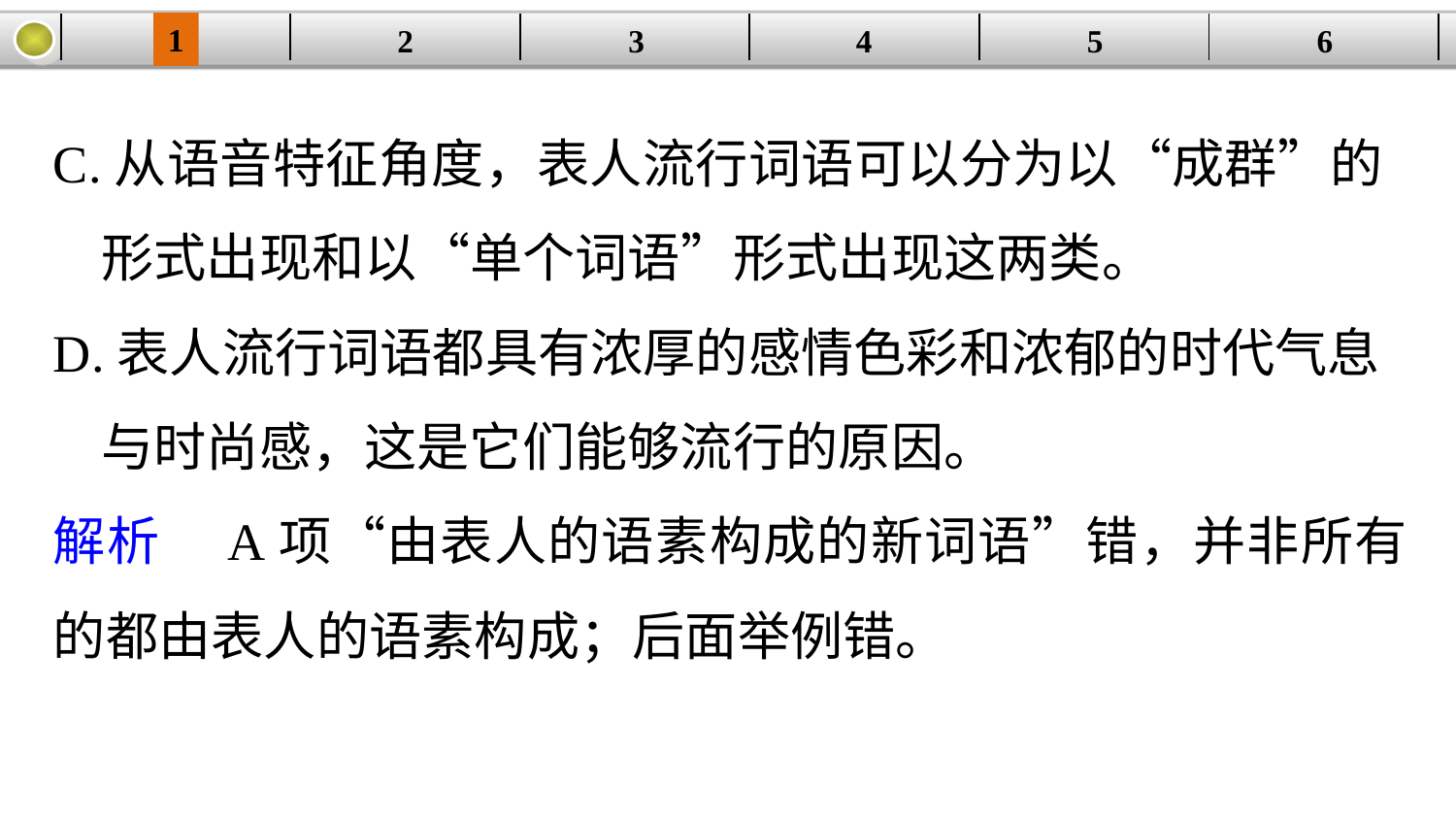

1
3
4
5
6
2
|  |  |  |  |  |  |
| --- | --- | --- | --- | --- | --- |

C.从语音特征角度，表人流行词语可以分为以“成群”的
   形式出现和以“单个词语”形式出现这两类。
D.表人流行词语都具有浓厚的感情色彩和浓郁的时代气息
   与时尚感，这是它们能够流行的原因。
解析　A项“由表人的语素构成的新词语”错，并非所有的都由表人的语素构成；后面举例错。